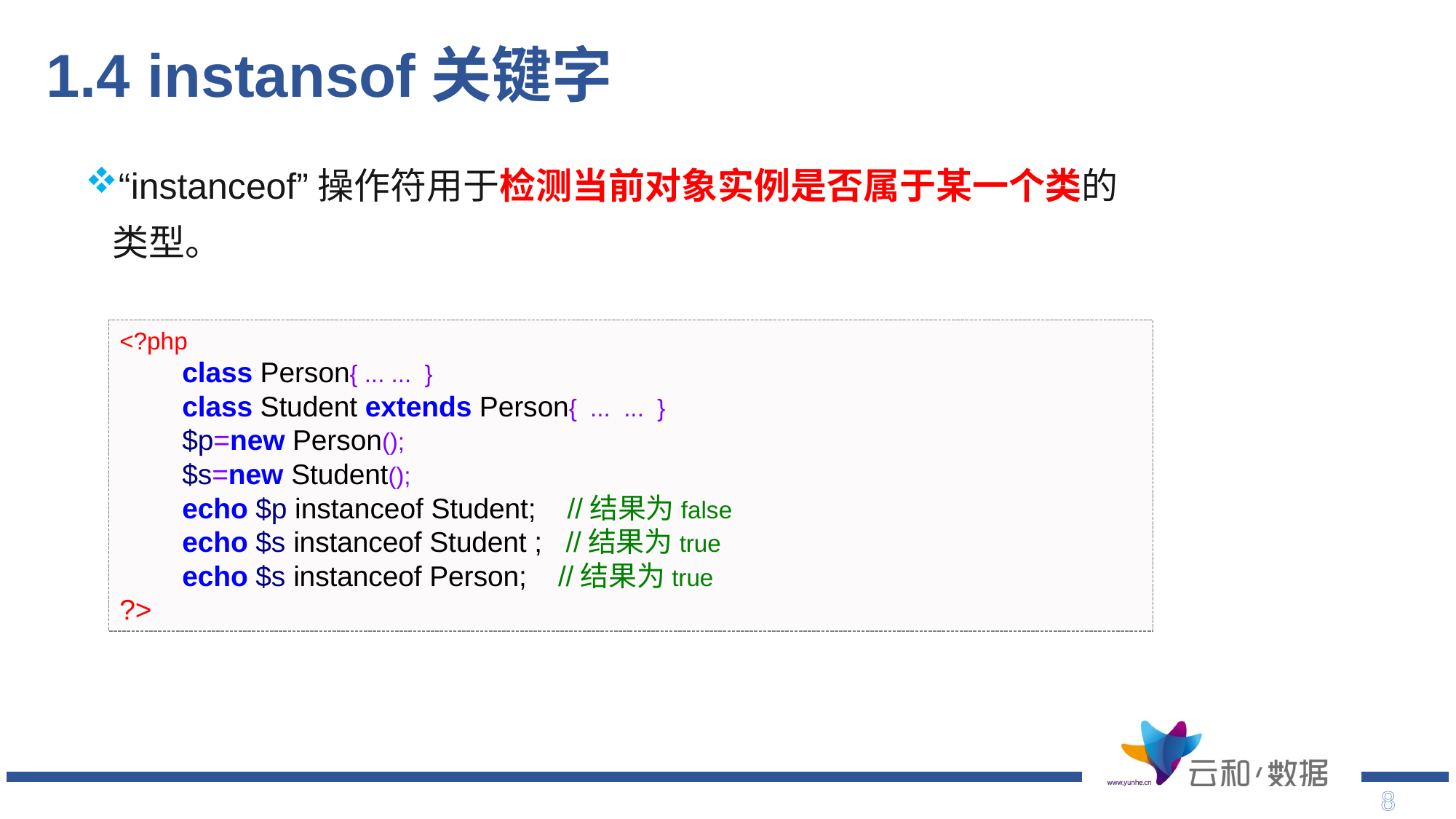

# 1.4 instansof关键字
“instanceof”操作符用于检测当前对象实例是否属于某一个类的类型。
<?php
        class Person{ ... ...  }
        class Student extends Person{  ...  ...  }
        $p=new Person();
        $s=new Student();
        echo $p instanceof Student;    //结果为false
        echo $s instanceof Student ;   //结果为true
        echo $s instanceof Person;    //结果为true
?>